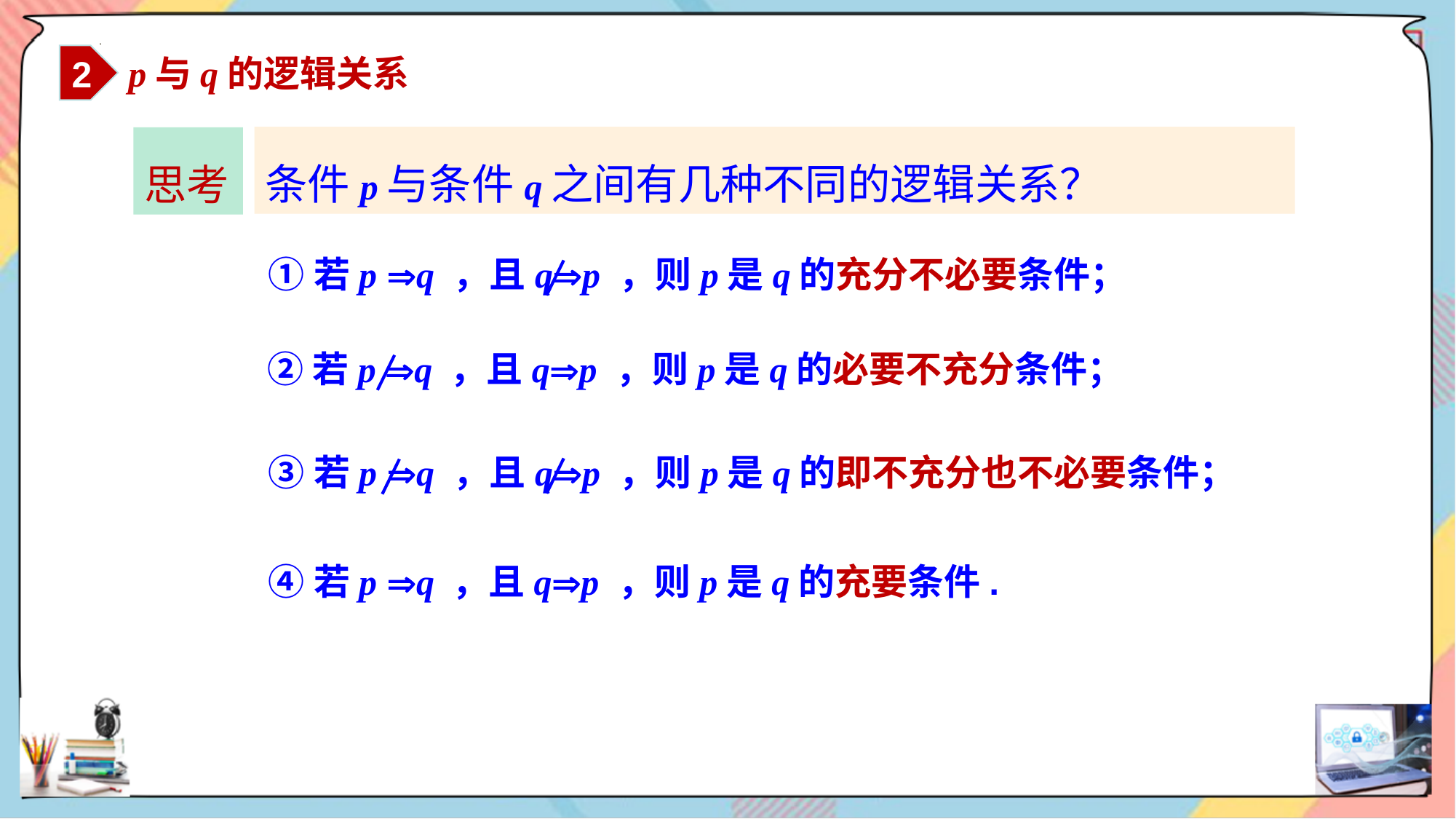

2
 p与q的逻辑关系
条件p与条件q之间有几种不同的逻辑关系？
思考
①若p ⇒q ，且q⇒p ，则p是q的充分不必要条件；

②若p ⇒q ，且q⇒p ，则p是q的必要不充分条件；

③若p ⇒q ，且q⇒p ，则p是q的即不充分也不必要条件；

④若p ⇒q ，且q⇒p ，则p是q的充要条件.